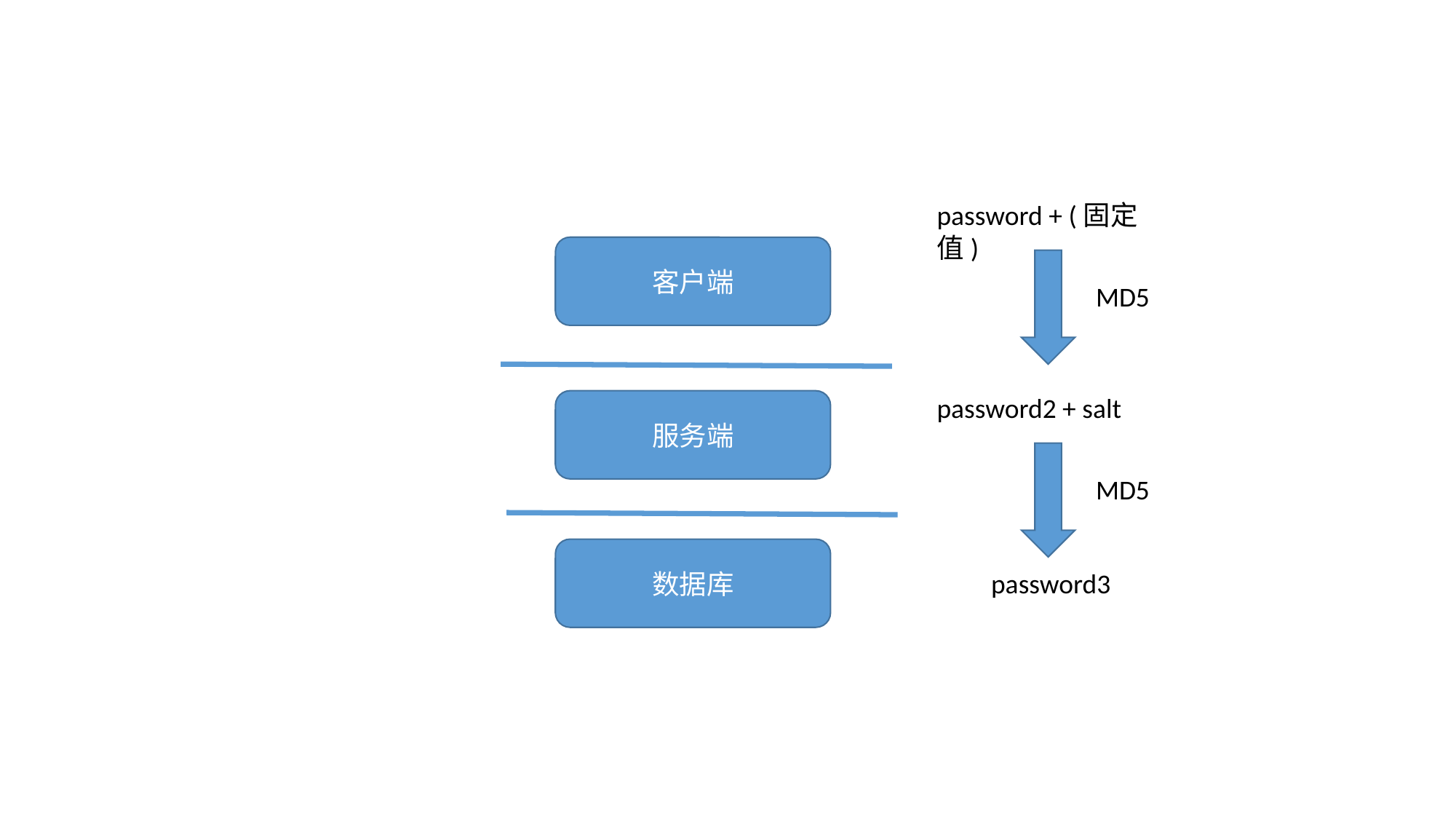

password + (固定值)
客户端

MD5
password2 + salt
服务端

MD5
数据库
password3